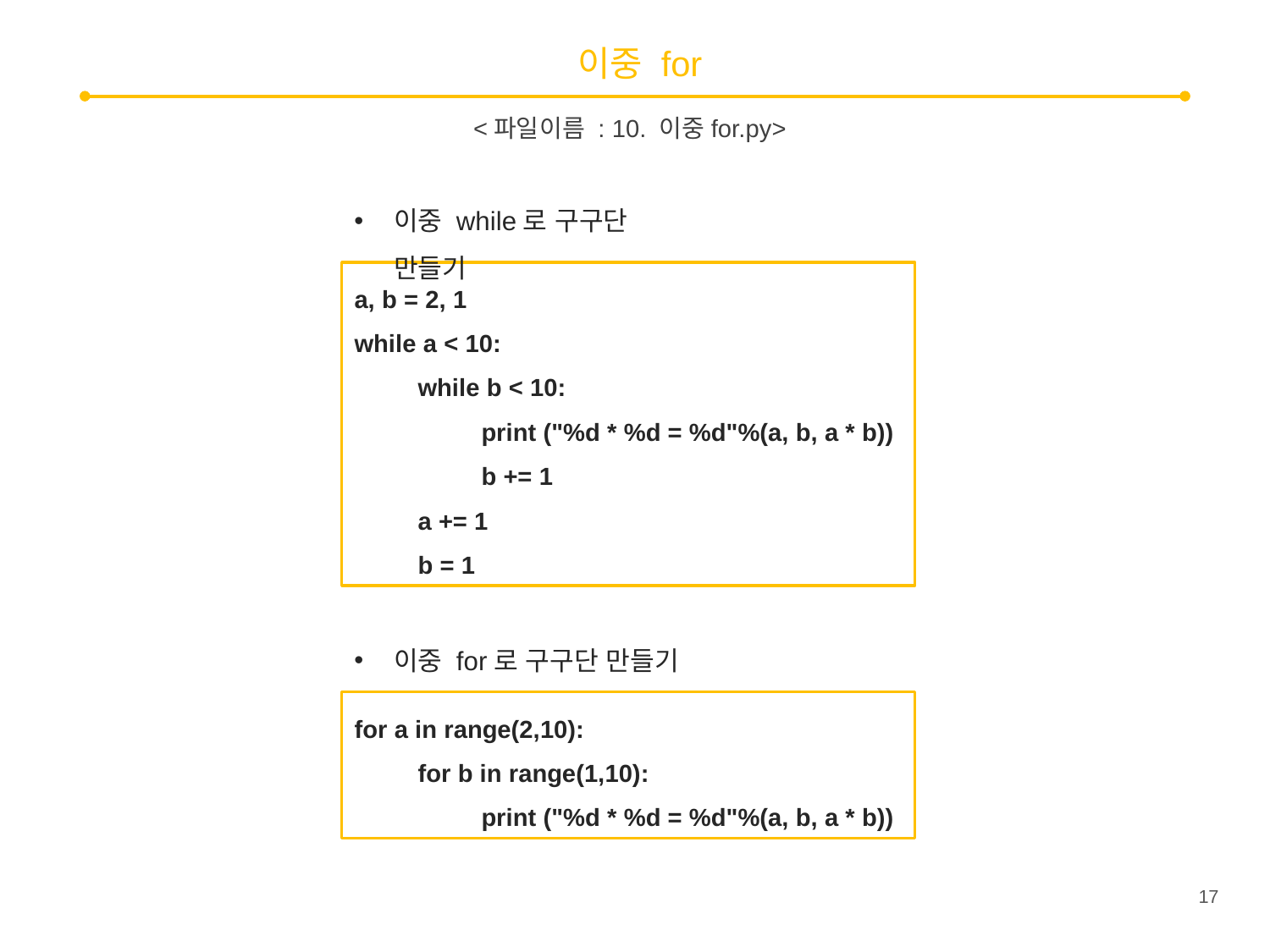

# 이중 for
<파일이름 : 10. 이중for.py>
이중 while로 구구단 만들기
a, b = 2, 1
while a < 10:
while b < 10:
print ("%d * %d = %d"%(a, b, a * b))
b += 1
a += 1
b = 1
이중 for로 구구단 만들기
for a in range(2,10):
for b in range(1,10):
print ("%d * %d = %d"%(a, b, a * b))